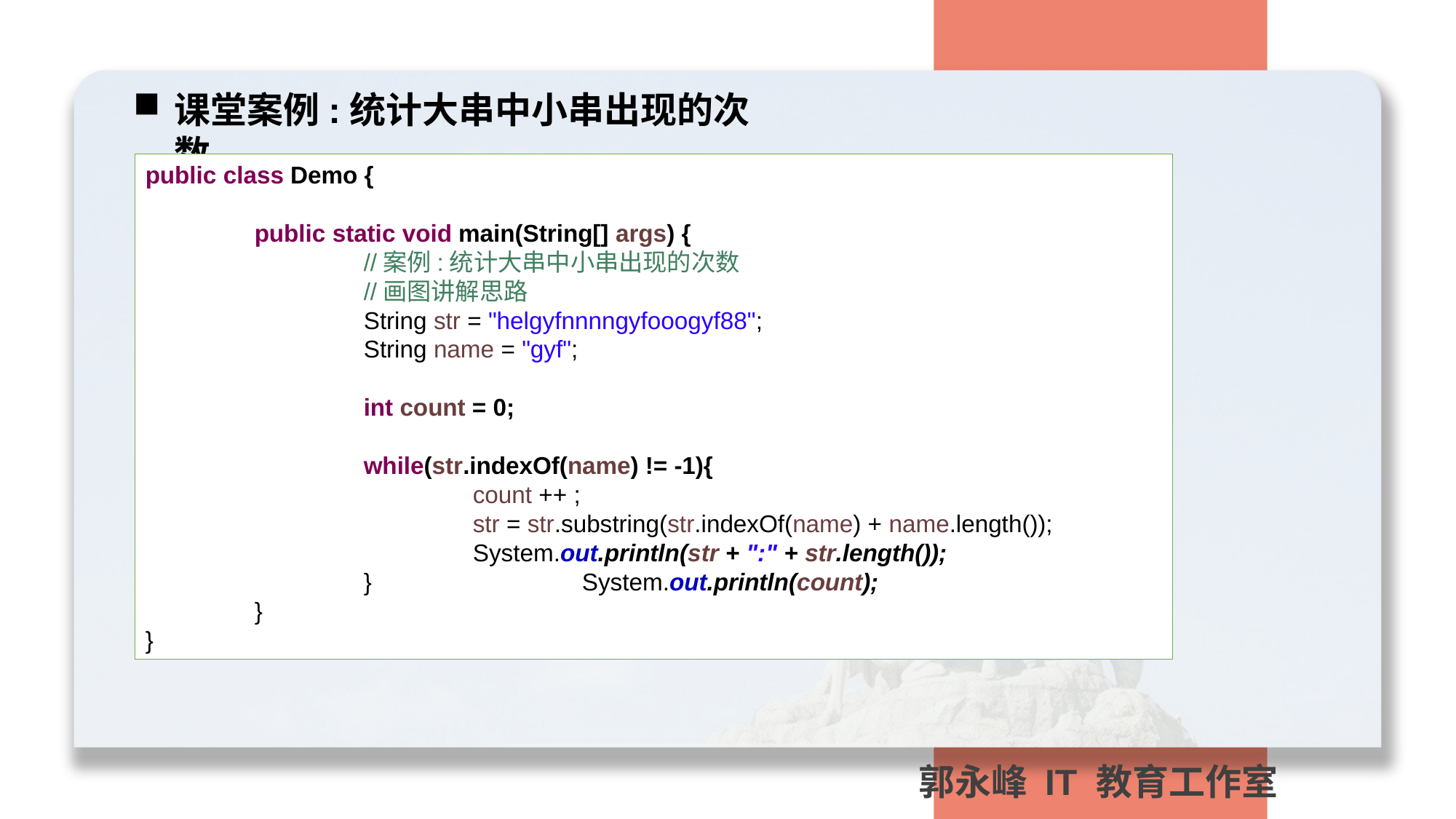

课堂案例:统计大串中小串出现的次数
public class Demo {

	public static void main(String[] args) {
		//案例:统计大串中小串出现的次数
		//画图讲解思路
		String str = "helgyfnnnngyfooogyf88";
		String name = "gyf";

		int count = 0;

		while(str.indexOf(name) != -1){
			count ++ ;
			str = str.substring(str.indexOf(name) + name.length());
			System.out.println(str + ":" + str.length());
		} 		System.out.println(count);
	}
}